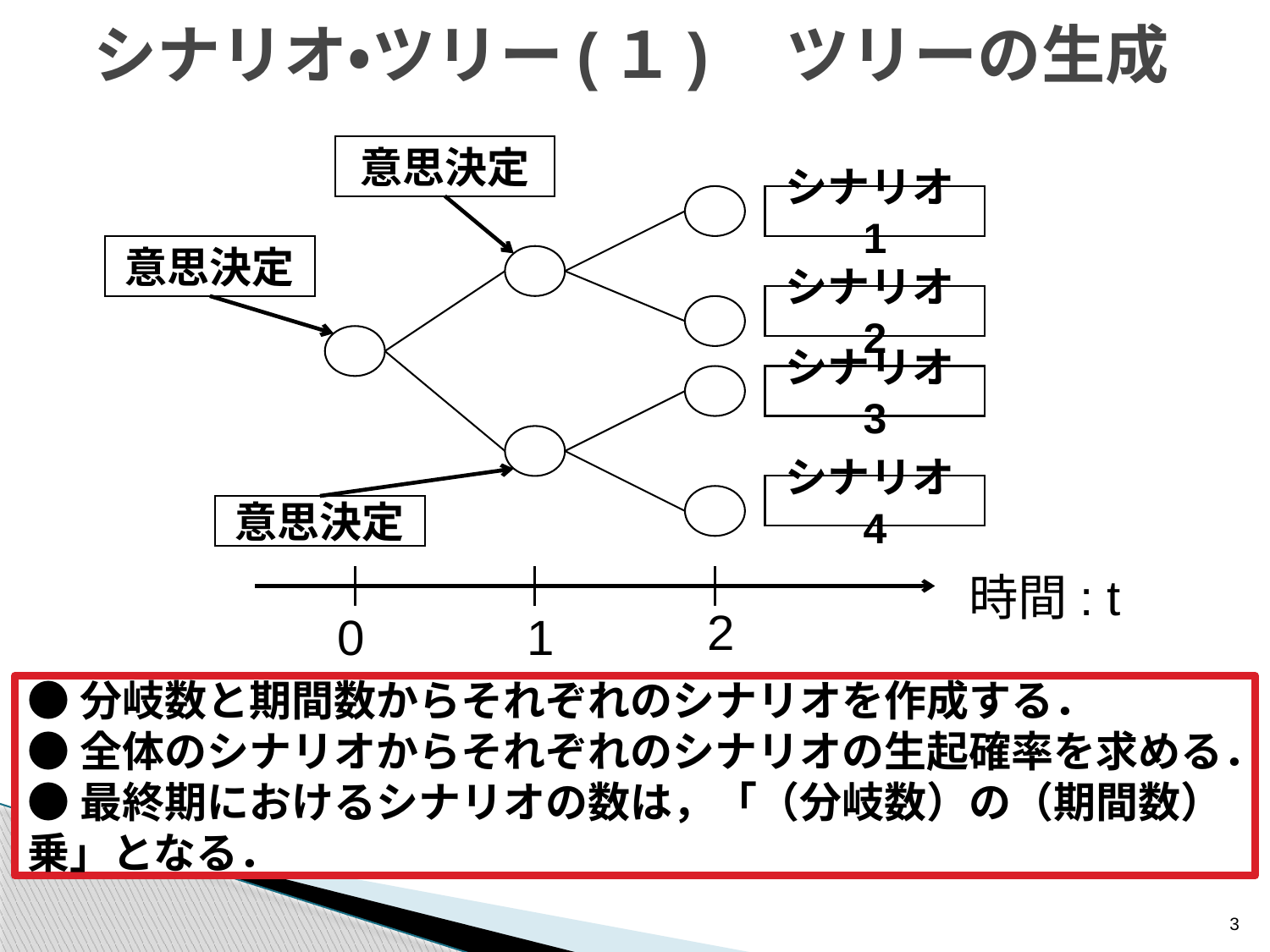

# シナリオ・ツリー(１)　ツリーの生成
意思決定

シナリオ1
意思決定

シナリオ2

シナリオ3

シナリオ4

意思決定
時間: t
0
2
1
●分岐数と期間数からそれぞれのシナリオを作成する．
●全体のシナリオからそれぞれのシナリオの生起確率を求める．
●最終期におけるシナリオの数は，「（分岐数）の（期間数）乗」となる．
3